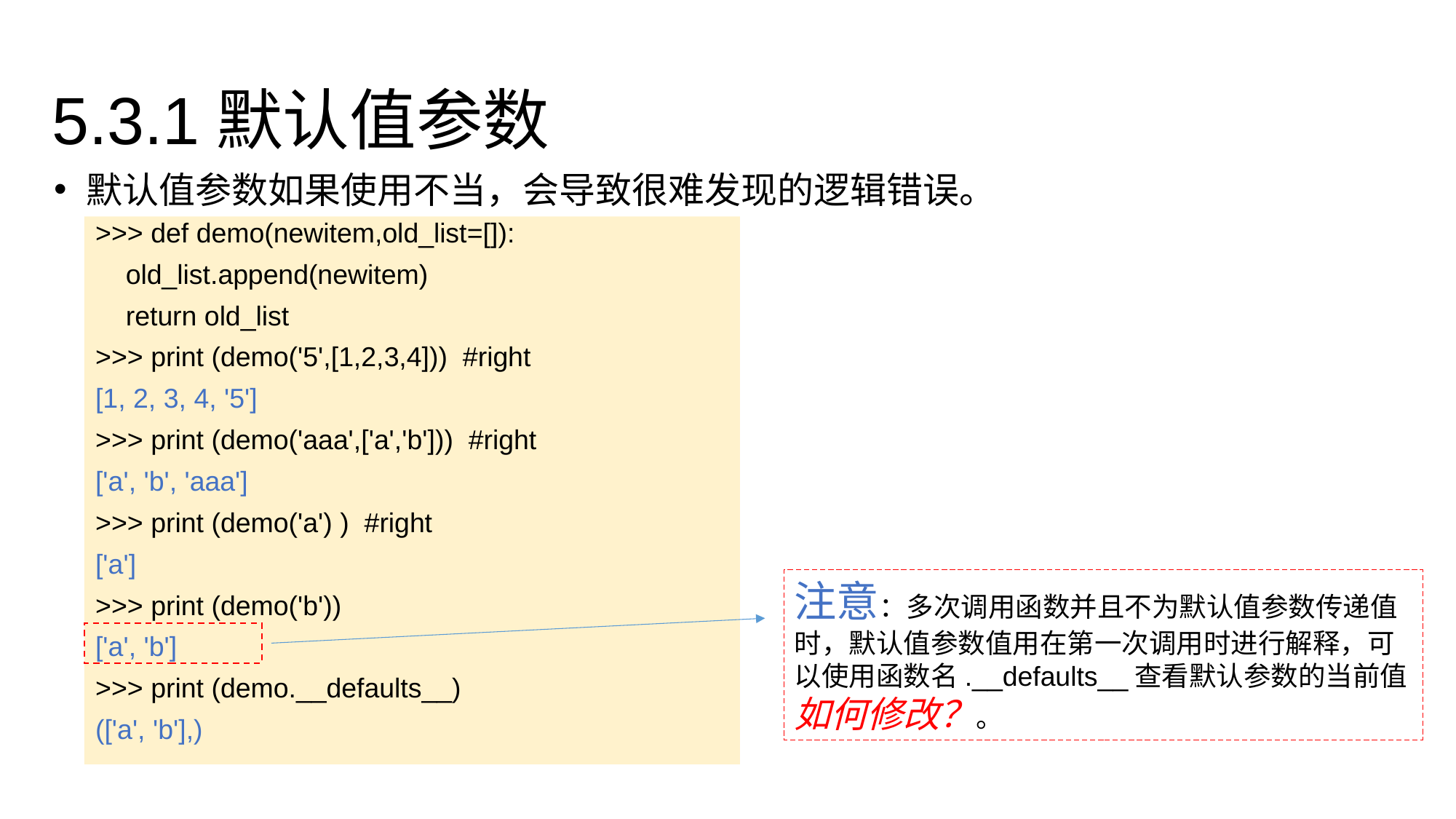

# 5.3.1默认值参数
默认值参数如果使用不当，会导致很难发现的逻辑错误。

>>> def demo(newitem,old_list=[]):
    old_list.append(newitem)
    return old_list
>>> print (demo('5',[1,2,3,4]))  #right
[1, 2, 3, 4, '5']
>>> print (demo('aaa',['a','b']))  #right
['a', 'b', 'aaa']
>>> print (demo('a') )  #right
['a']
>>> print (demo('b'))
['a', 'b']
>>> print (demo.__defaults__)
(['a', 'b'],)

注意：多次调用函数并且不为默认值参数传递值时，默认值参数值用在第一次调用时进行解释，可以使用函数名.__defaults__查看默认参数的当前值
如何修改？。